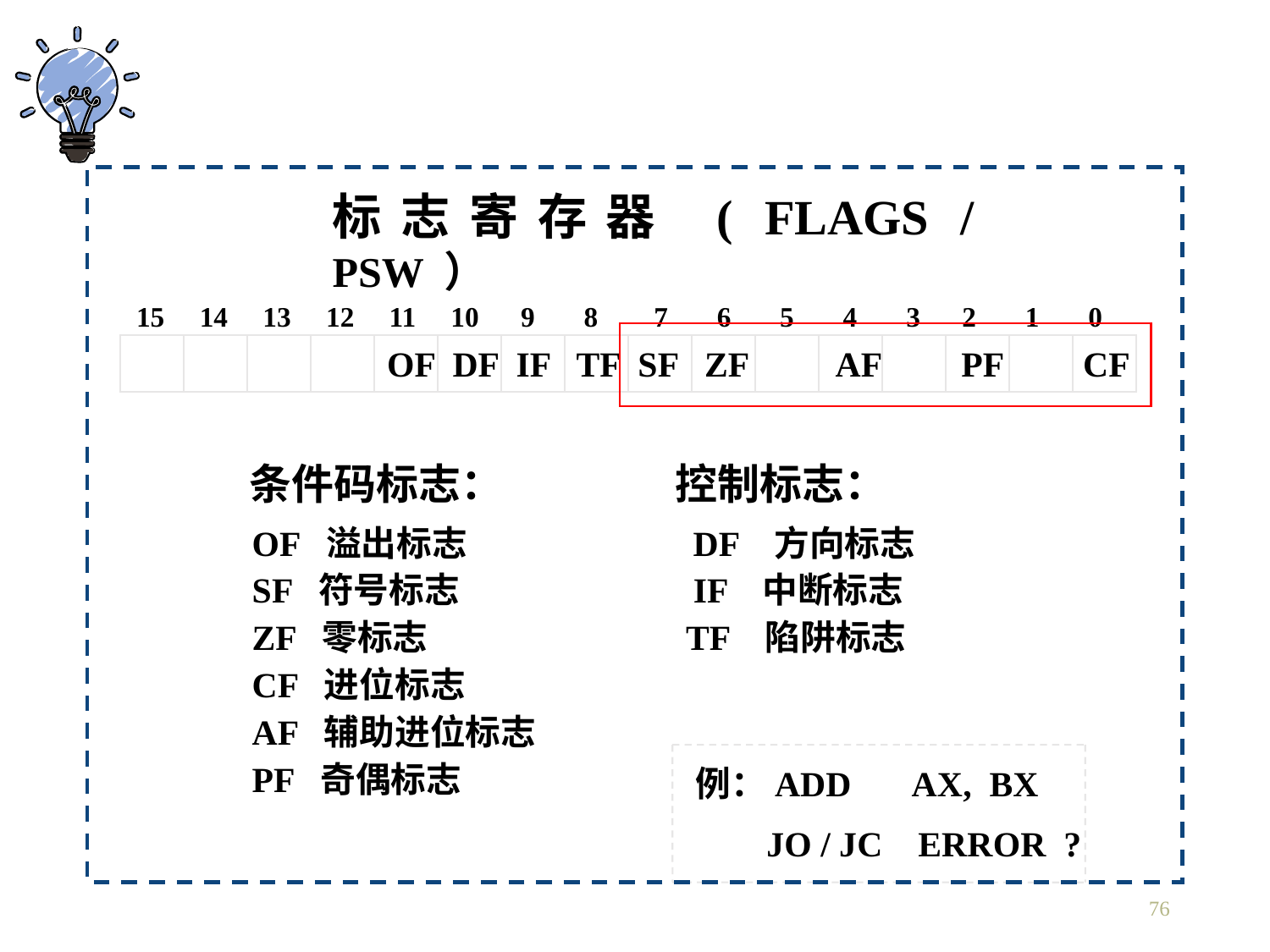

标志寄存器 ( FLAGS / PSW ）
  15     14     13     12     11     10      9       8        7       6       5       4       3      2       1       0

OF  DF  IF   TF  SF   ZF          AF         PF         CF

      条件码标志：                  控制标志：
OF  溢出标志                           DF   方向标志
SF  符号标志                            IF   中断标志
ZF  零标志                               TF   陷阱标志
CF  进位标志
AF  辅助进位标志
PF  奇偶标志

例：ADD       AX,  BX
        JO / JC    ERROR  ?

76